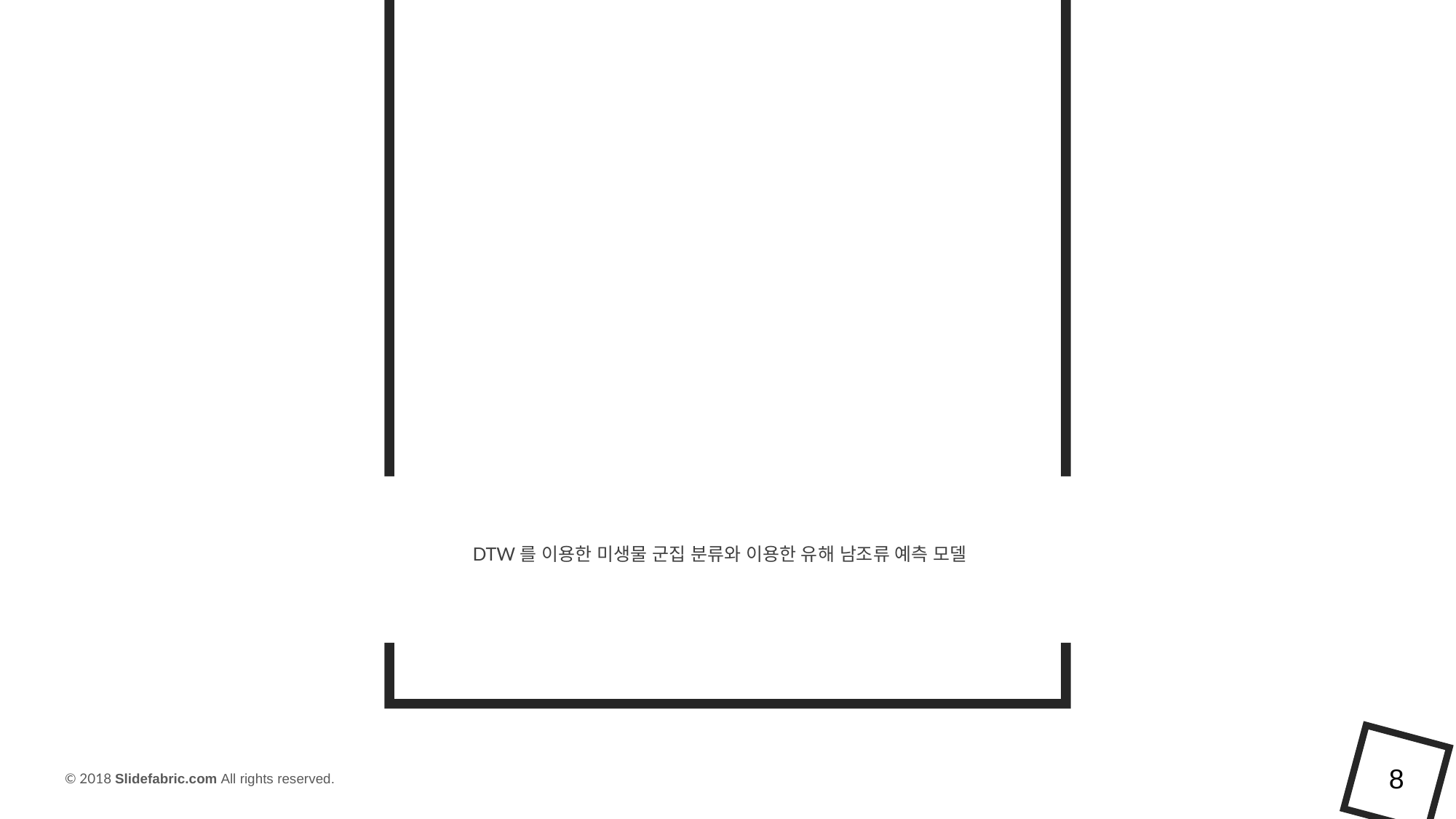

가설 1.
미생물 군집
DTW를 이용한 미생물 군집 분류와 이용한 유해 남조류 예측 모델